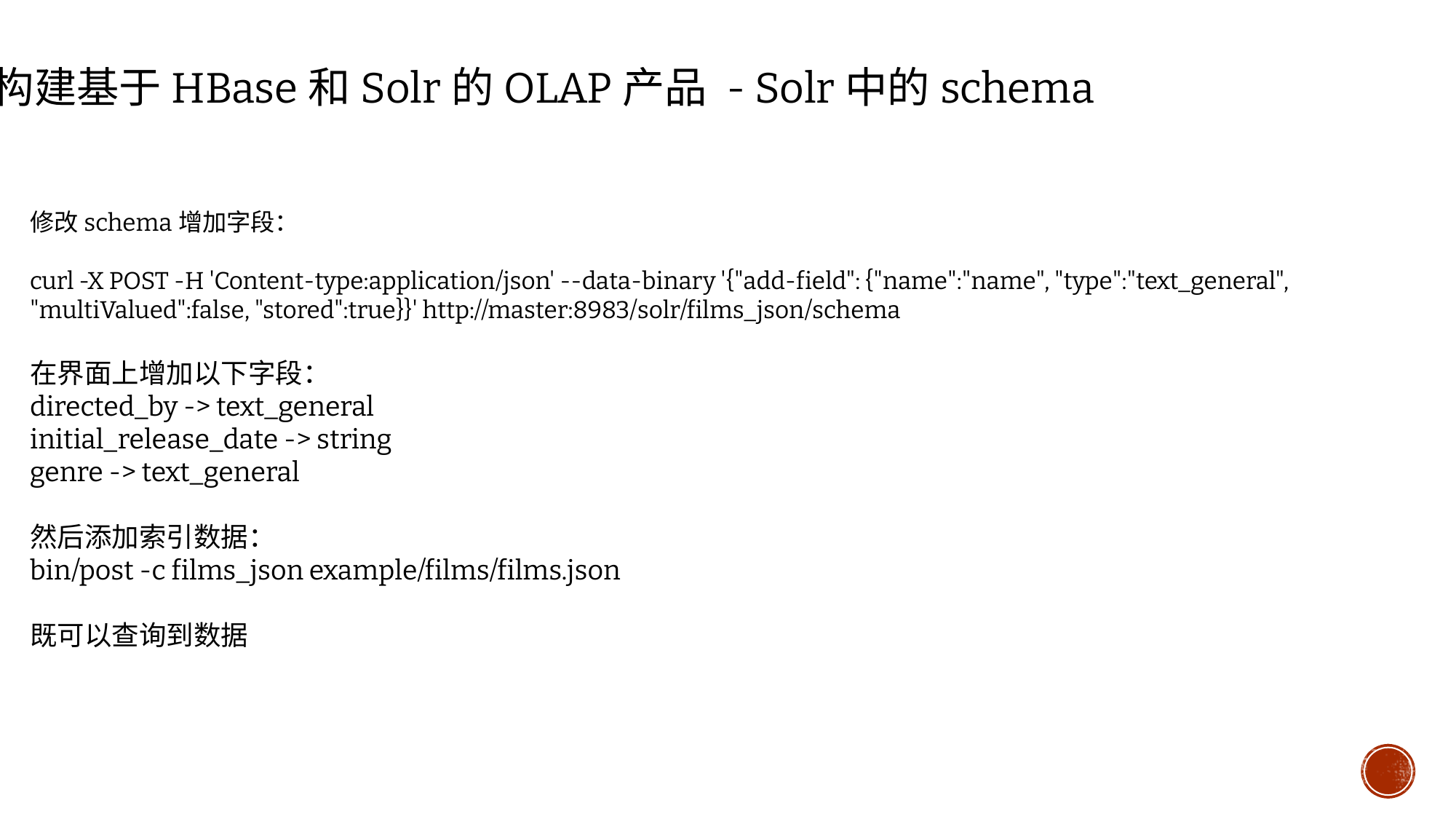

构建基于HBase和Solr的OLAP产品 - Solr中的schema
修改schema增加字段：

curl -X POST -H 'Content-type:application/json' --data-binary '{"add-field": {"name":"name", "type":"text_general", "multiValued":false, "stored":true}}' http://master:8983/solr/films_json/schema

在界面上增加以下字段：
directed_by -> text_general
initial_release_date -> string
genre -> text_general

然后添加索引数据：
bin/post -c films_json example/films/films.json

既可以查询到数据